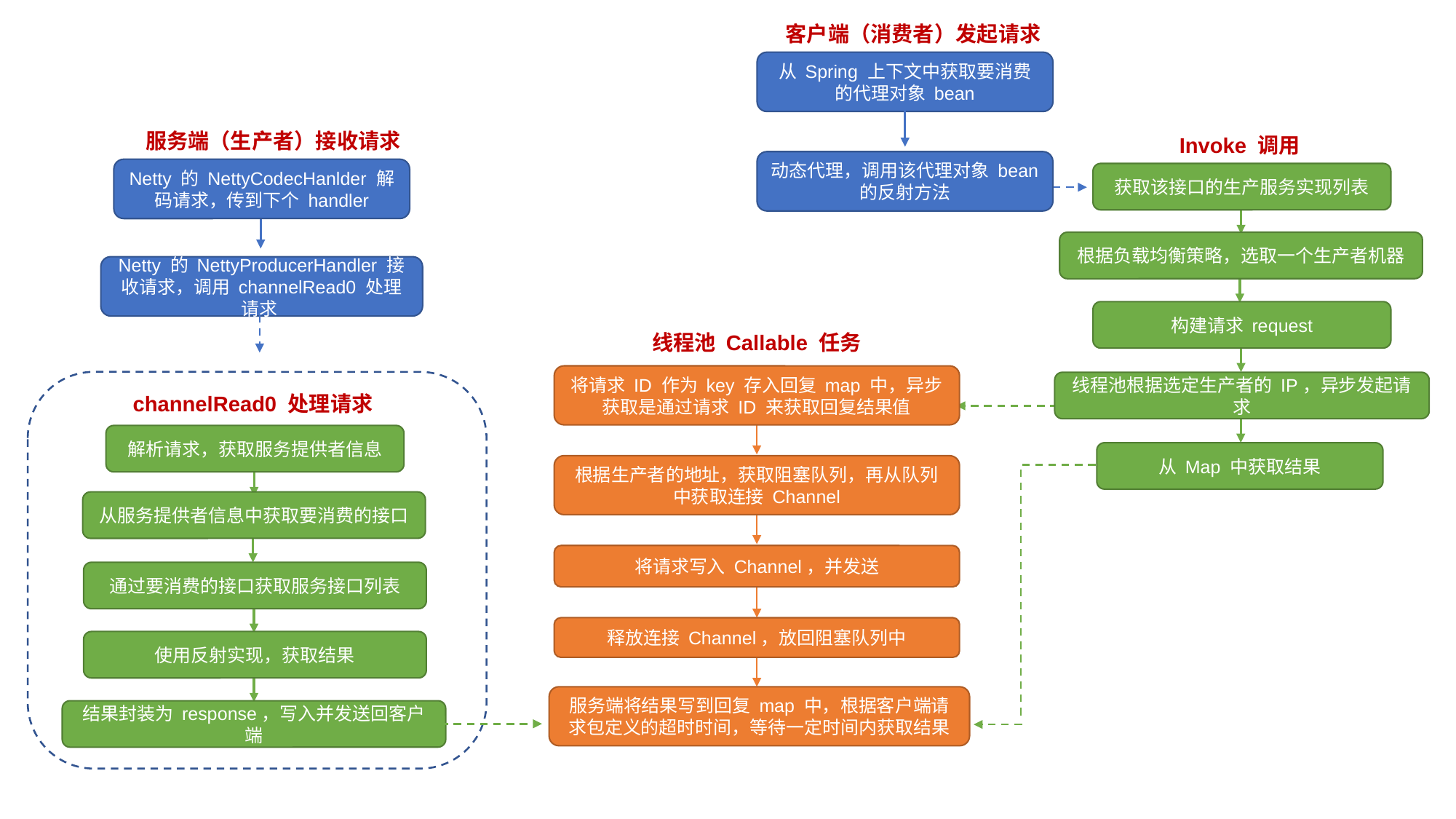

客户端（消费者）发起请求
从 Spring 上下文中获取要消费的代理对象 bean
动态代理，调用该代理对象 bean 的反射方法
服务端（生产者）接收请求
Netty 的 NettyCodecHanlder 解码请求，传到下个 handler
Netty 的 NettyProducerHandler 接收请求，调用 channelRead0 处理请求

channelRead0 处理请求
解析请求，获取服务提供者信息
从服务提供者信息中获取要消费的接口
通过要消费的接口获取服务接口列表
使用反射实现，获取结果
结果封装为 response，写入并发送回客户端
Invoke 调用
获取该接口的生产服务实现列表
根据负载均衡策略，选取一个生产者机器
构建请求 request
线程池根据选定生产者的 IP，异步发起请求
从 Map 中获取结果
线程池 Callable 任务
将请求 ID 作为 key 存入回复 map 中，异步获取是通过请求 ID 来获取回复结果值
根据生产者的地址，获取阻塞队列，再从队列中获取连接 Channel
将请求写入 Channel，并发送
释放连接 Channel，放回阻塞队列中
服务端将结果写到回复 map 中，根据客户端请求包定义的超时时间，等待一定时间内获取结果